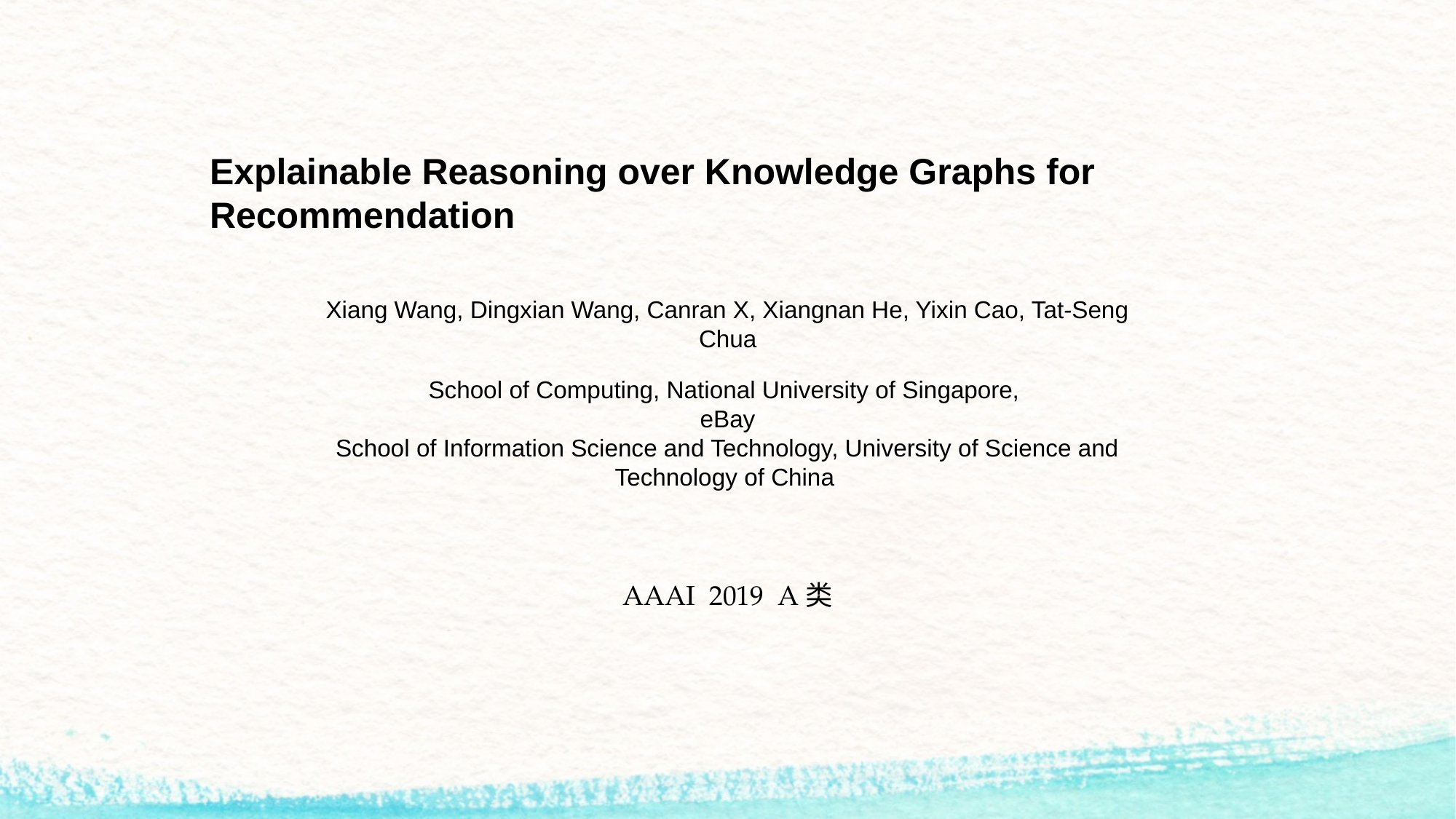

Explainable Reasoning over Knowledge Graphs for Recommendation
Xiang Wang, Dingxian Wang, Canran X, Xiangnan He, Yixin Cao, Tat-Seng Chua
School of Computing, National University of Singapore,
eBay
School of Information Science and Technology, University of Science and Technology of China
AAAI  2019  A类